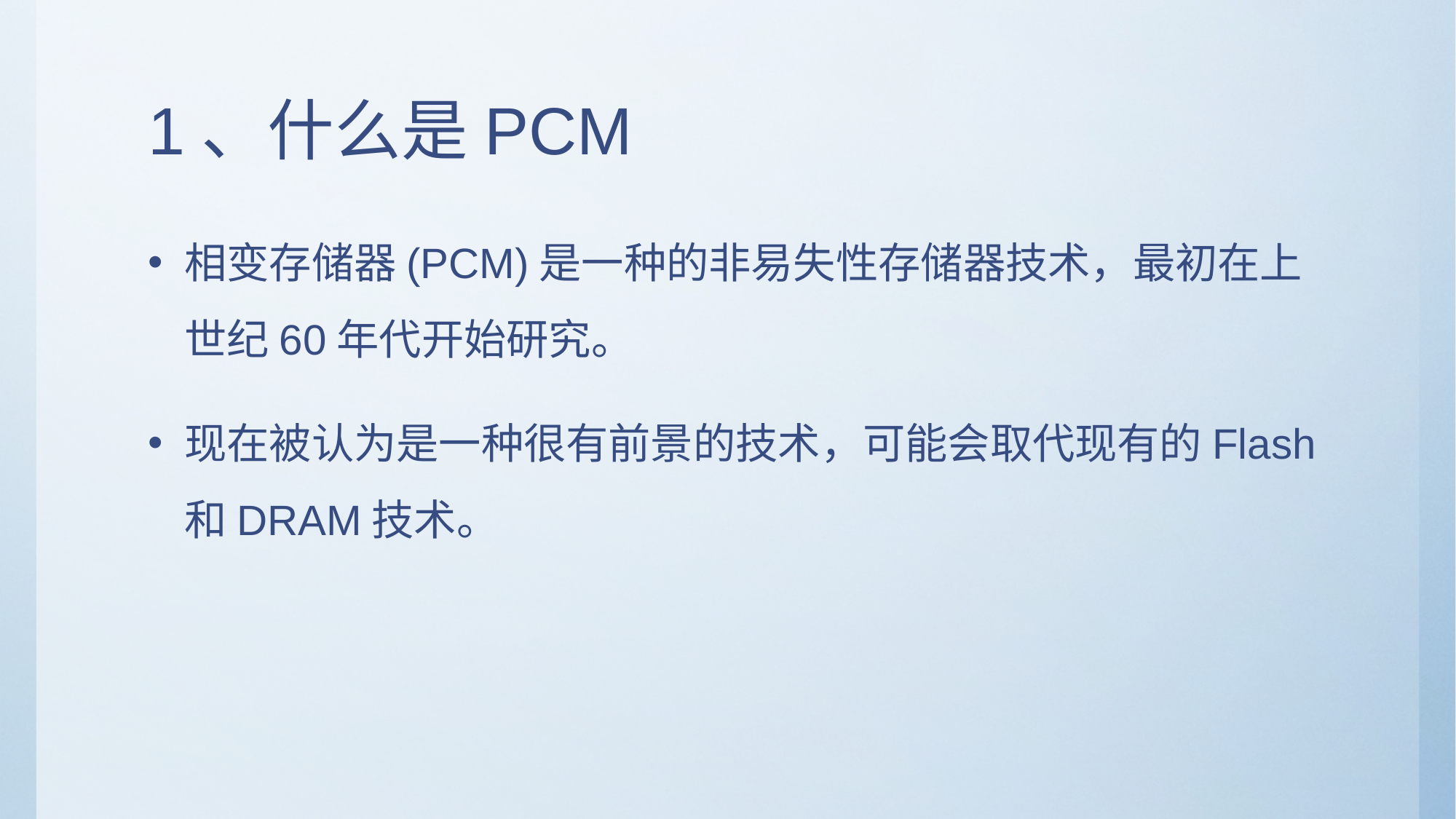

# 1、什么是PCM
相变存储器(PCM)是一种的非易失性存储器技术，最初在上世纪60年代开始研究。
现在被认为是一种很有前景的技术，可能会取代现有的Flash和DRAM技术。